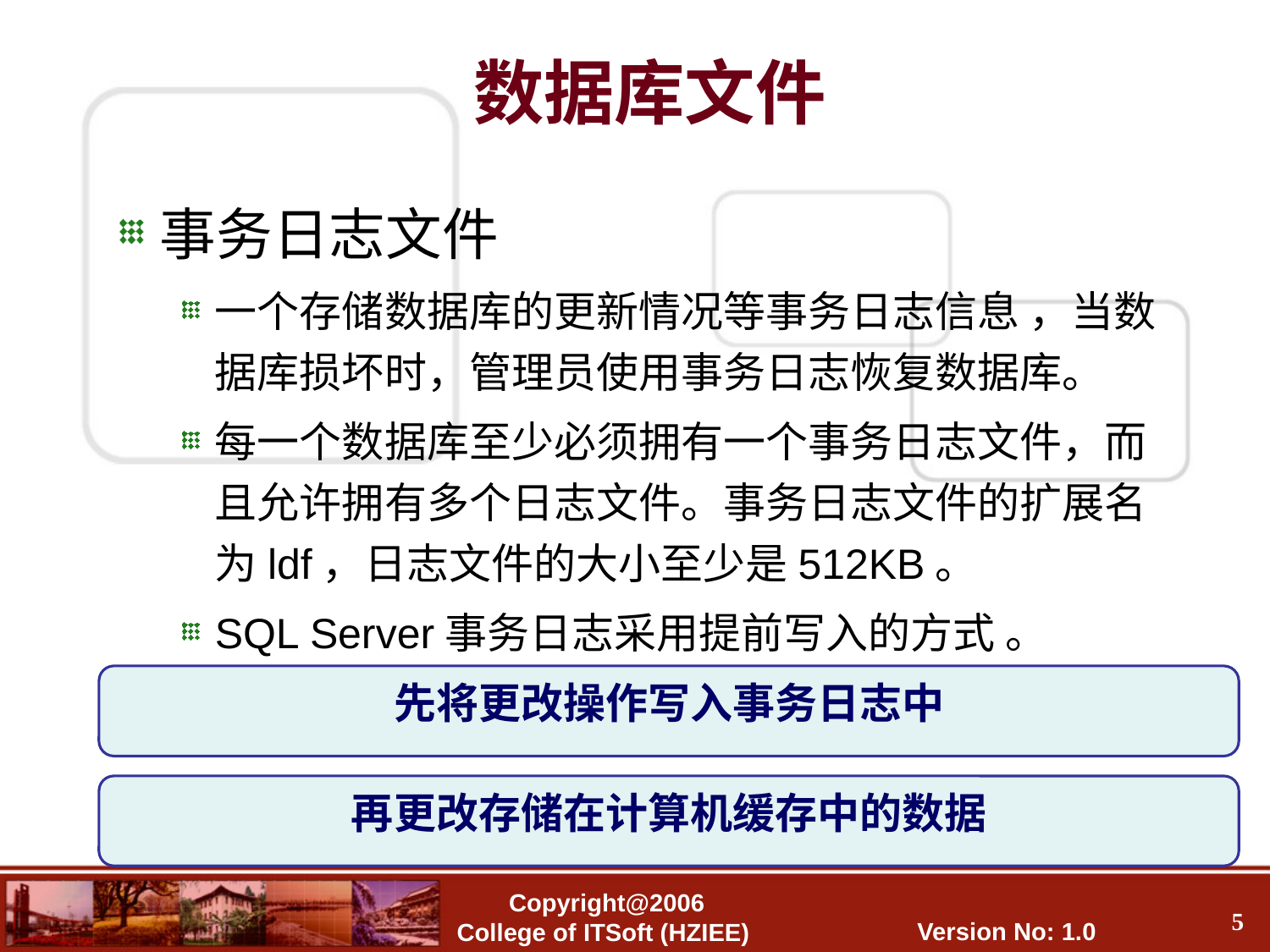

数据库文件
事务日志文件
一个存储数据库的更新情况等事务日志信息 ，当数据库损坏时，管理员使用事务日志恢复数据库。
每一个数据库至少必须拥有一个事务日志文件，而且允许拥有多个日志文件。事务日志文件的扩展名为ldf，日志文件的大小至少是512KB。
SQL Server事务日志采用提前写入的方式 。
先将更改操作写入事务日志中
再更改存储在计算机缓存中的数据